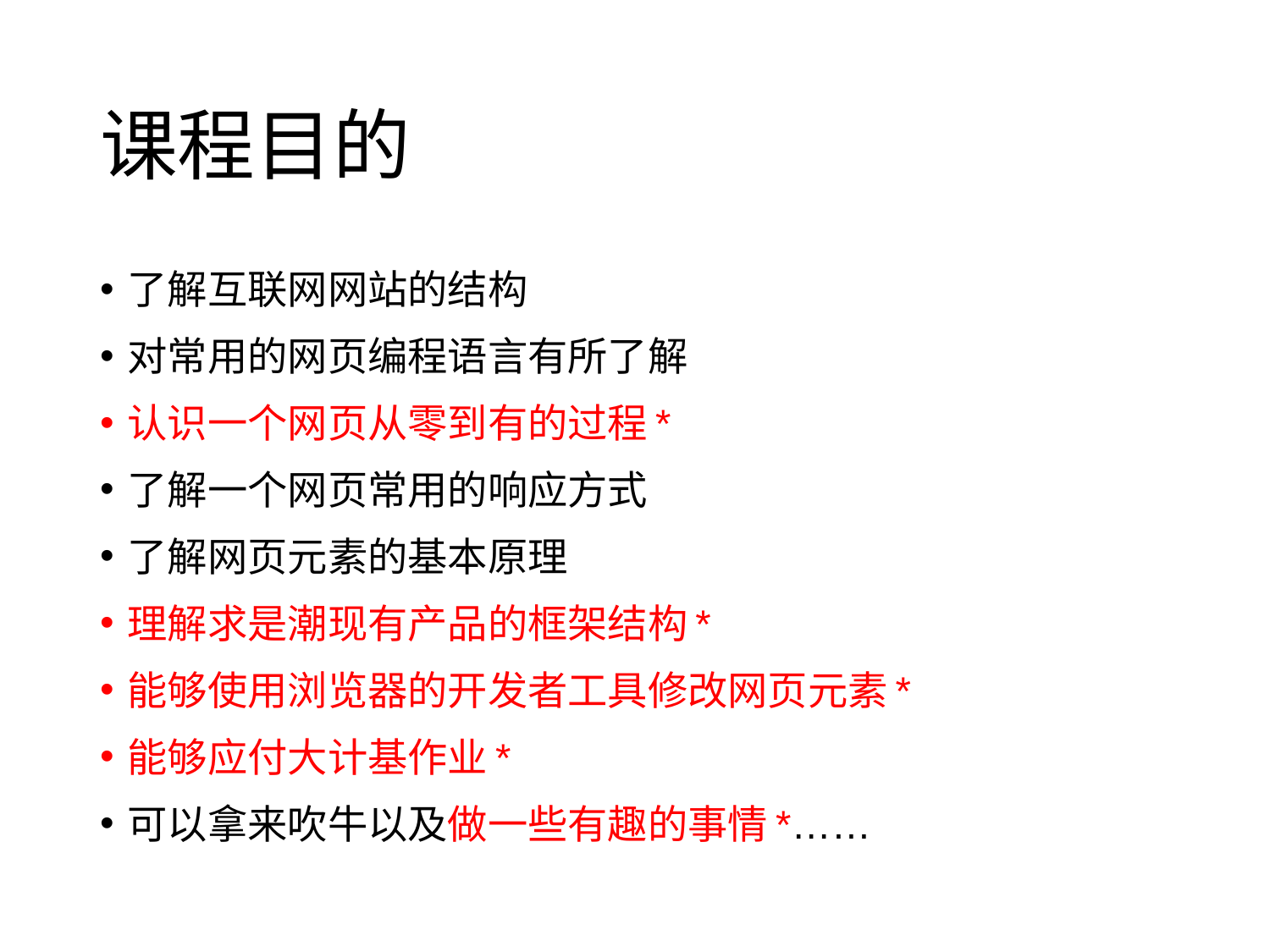

# 课程目的
了解互联网网站的结构
对常用的网页编程语言有所了解
认识一个网页从零到有的过程*
了解一个网页常用的响应方式
了解网页元素的基本原理
理解求是潮现有产品的框架结构*
能够使用浏览器的开发者工具修改网页元素*
能够应付大计基作业*
可以拿来吹牛以及做一些有趣的事情*……